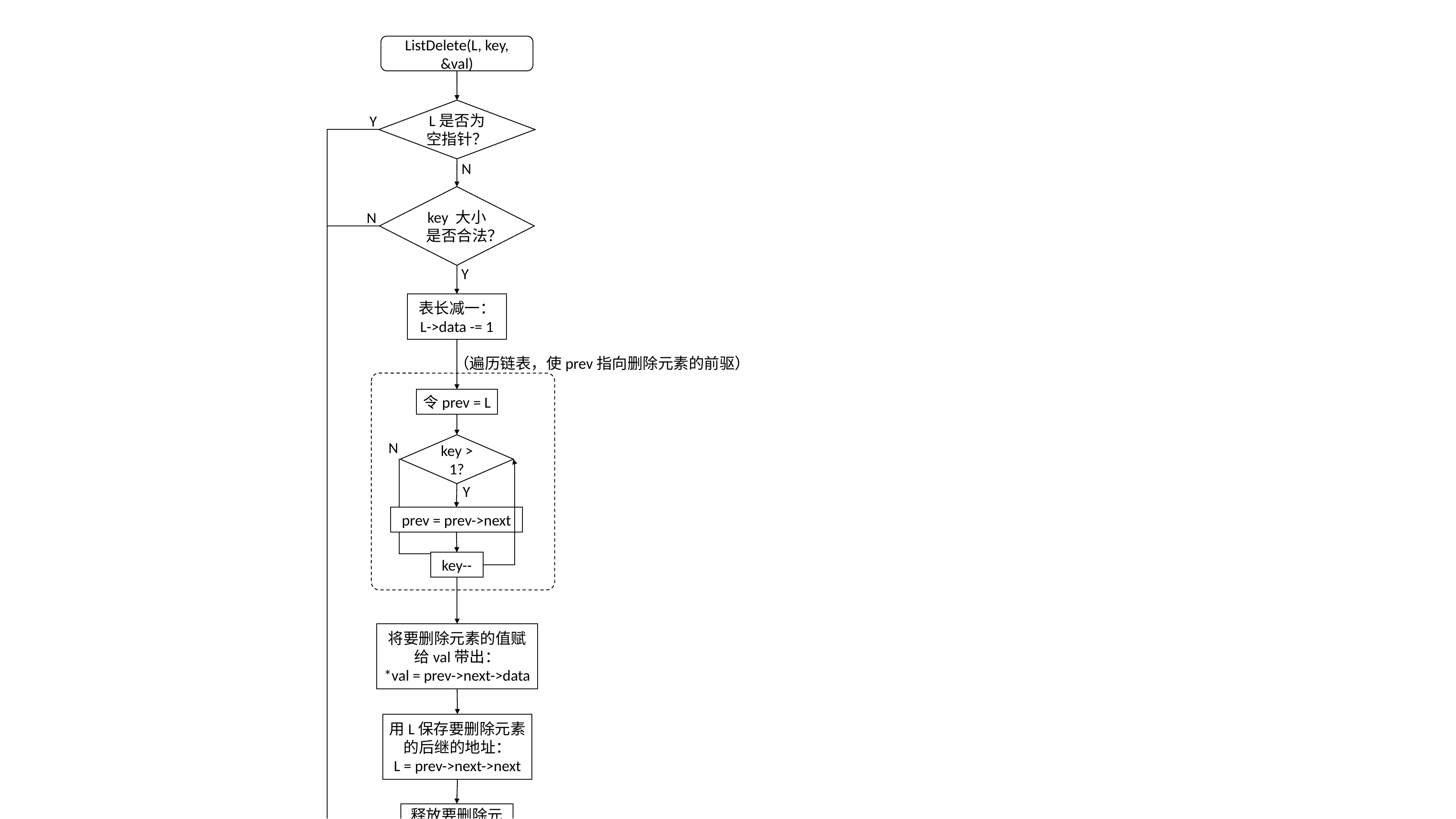

ListDelete(L, key, &val)
L是否为空指针？
Y
N
key 大小是否合法？
N
Y
表长减一：
L->data -= 1
（遍历链表，使prev指向删除元素的前驱）

令prev = L
N
key > 1?
Y
prev = prev->next
key--
将要删除元素的值赋给val带出：
*val = prev->next->data
用L保存要删除元素的后继的地址：
L = prev->next->next
释放要删除元素占用的空间
连接链表：
prev->next = L
返回ERROR
返回OK